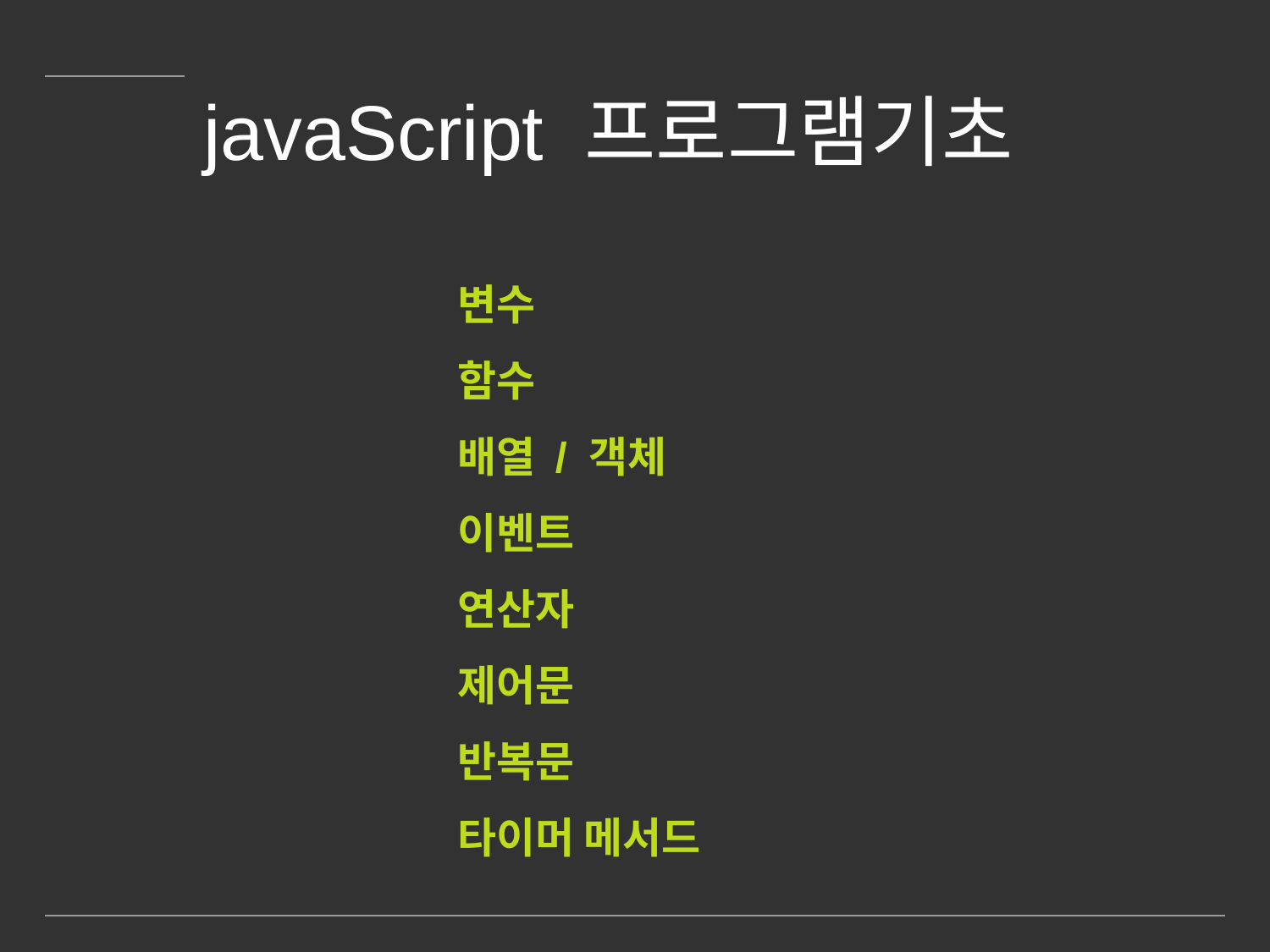

# javaScript 프로그램기초
변수
함수
배열 / 객체
이벤트
연산자
제어문
반복문
타이머 메서드